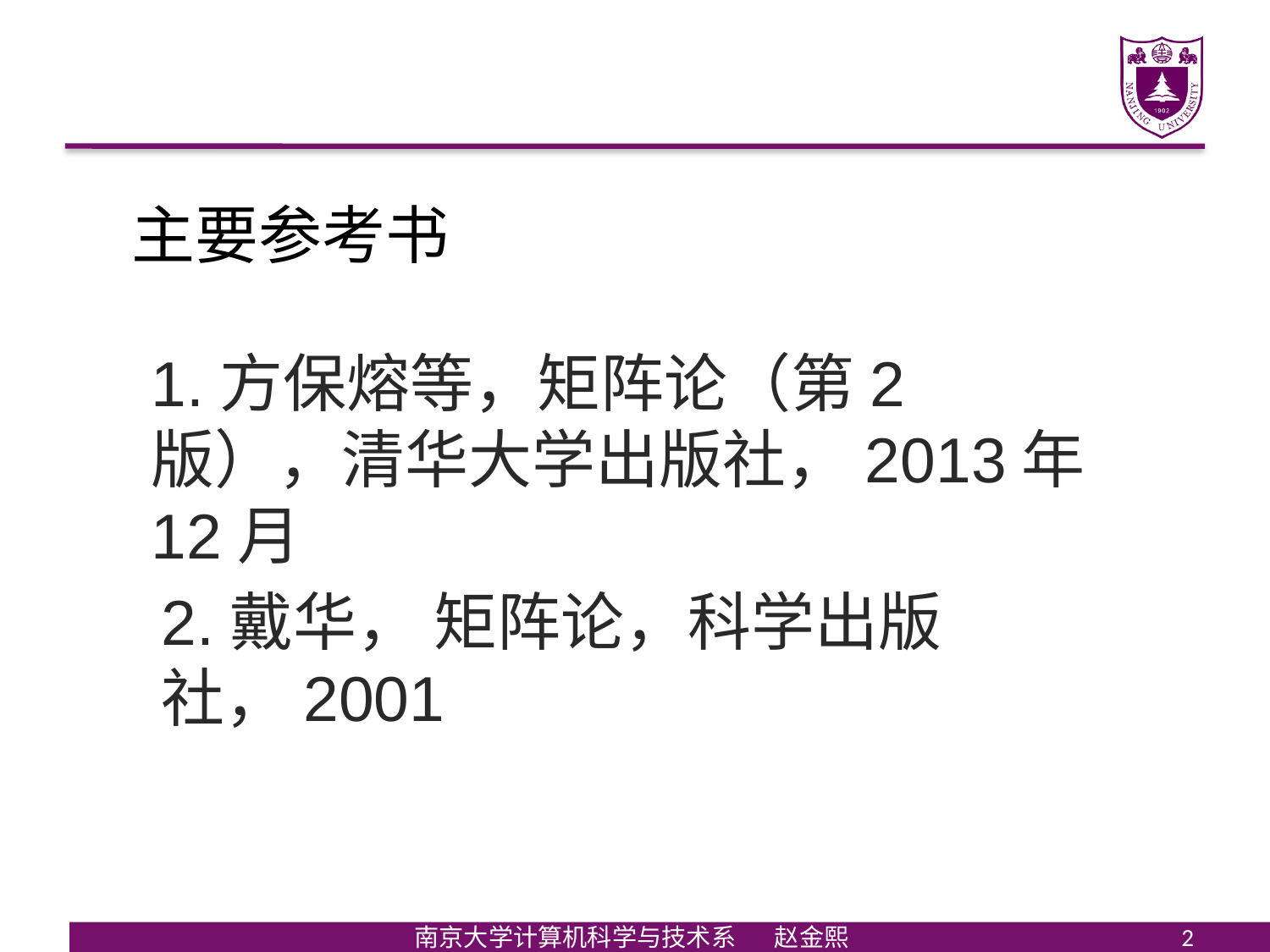

主要参考书
1.方保熔等，矩阵论（第2版），清华大学出版社，2013年12月
2.戴华， 矩阵论，科学出版社，2001